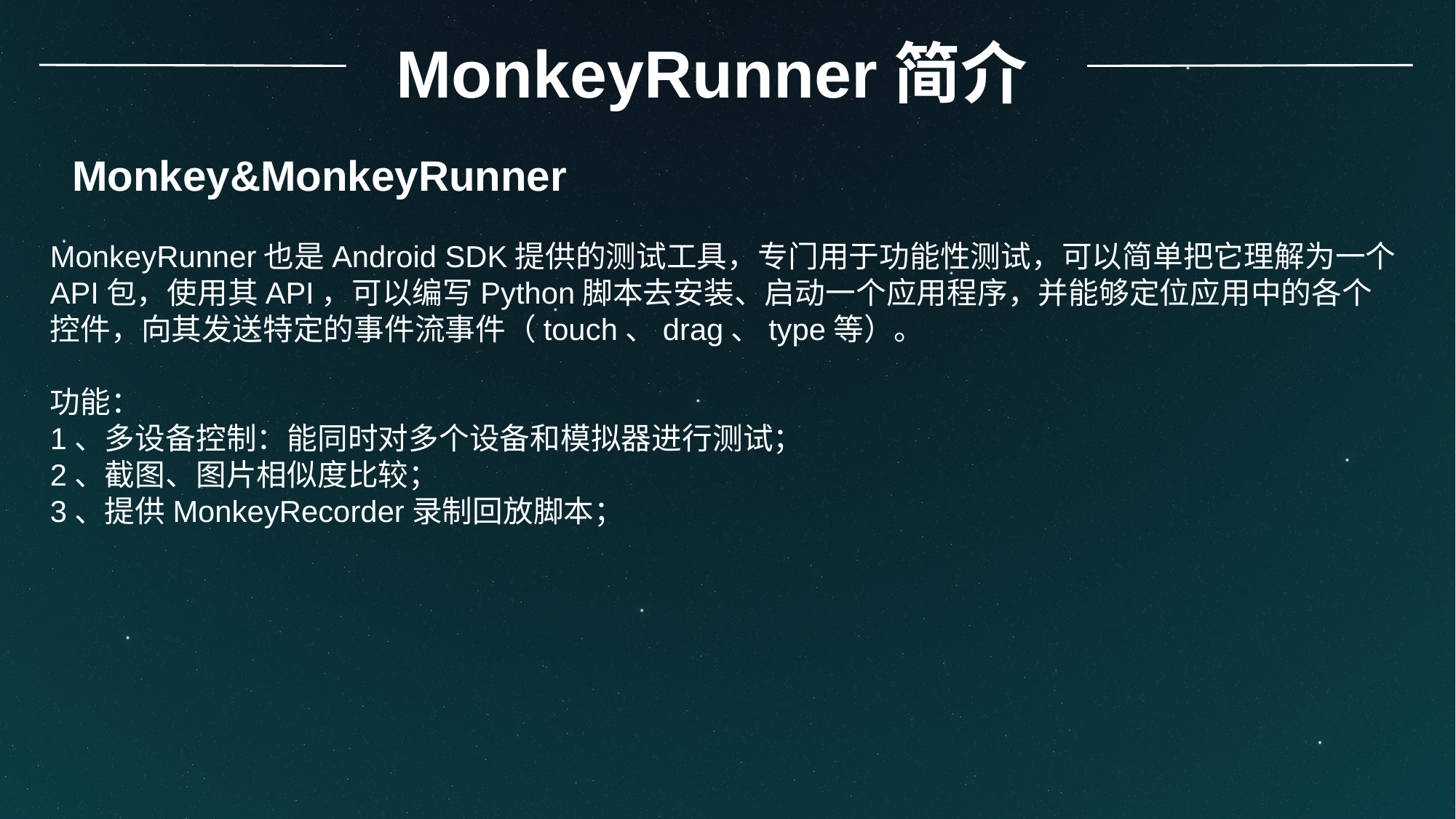

MonkeyRunner简介
Monkey&MonkeyRunner
MonkeyRunner也是Android SDK提供的测试工具，专门用于功能性测试，可以简单把它理解为一个API包，使用其API，可以编写Python脚本去安装、启动一个应用程序，并能够定位应用中的各个控件，向其发送特定的事件流事件（touch、drag、type等）。

功能：
1、多设备控制：能同时对多个设备和模拟器进行测试；
2、截图、图片相似度比较；
3、提供MonkeyRecorder录制回放脚本；